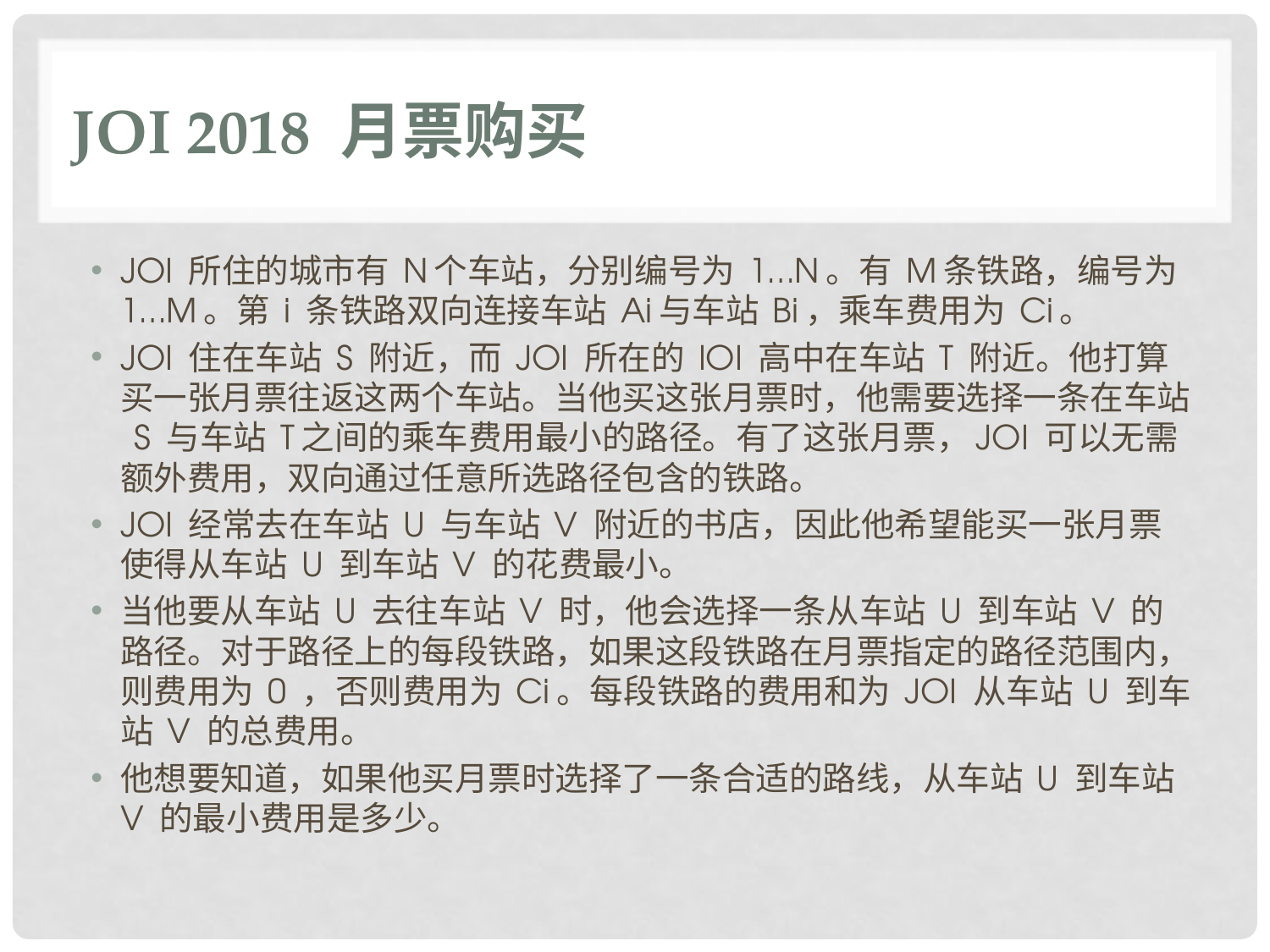

# JOI 2018 月票购买
JOI 所住的城市有 N个车站，分别编号为 1…N。有 M条铁路，编号为 1…M。第 i 条铁路双向连接车站 Ai与车站 Bi​​，乘车费用为 Ci​​。
JOI 住在车站 S 附近，而 JOI 所在的 IOI 高中在车站 T 附近。他打算买一张月票往返这两个车站。当他买这张月票时，他需要选择一条在车站 S 与车站 T之间的乘车费用最小的路径。有了这张月票，JOI 可以无需额外费用，双向通过任意所选路径包含的铁路。
JOI 经常去在车站 U 与车站 V 附近的书店，因此他希望能买一张月票使得从车站 U 到车站 V 的花费最小。
当他要从车站 U 去往车站 V 时，他会选择一条从车站 U 到车站 V 的路径。对于路径上的每段铁路，如果这段铁路在月票指定的路径范围内，则费用为 0 ，否则费用为 Ci​​。每段铁路的费用和为 JOI 从车站 U 到车站 V 的总费用。
他想要知道，如果他买月票时选择了一条合适的路线，从车站 U 到车站 V 的最小费用是多少。